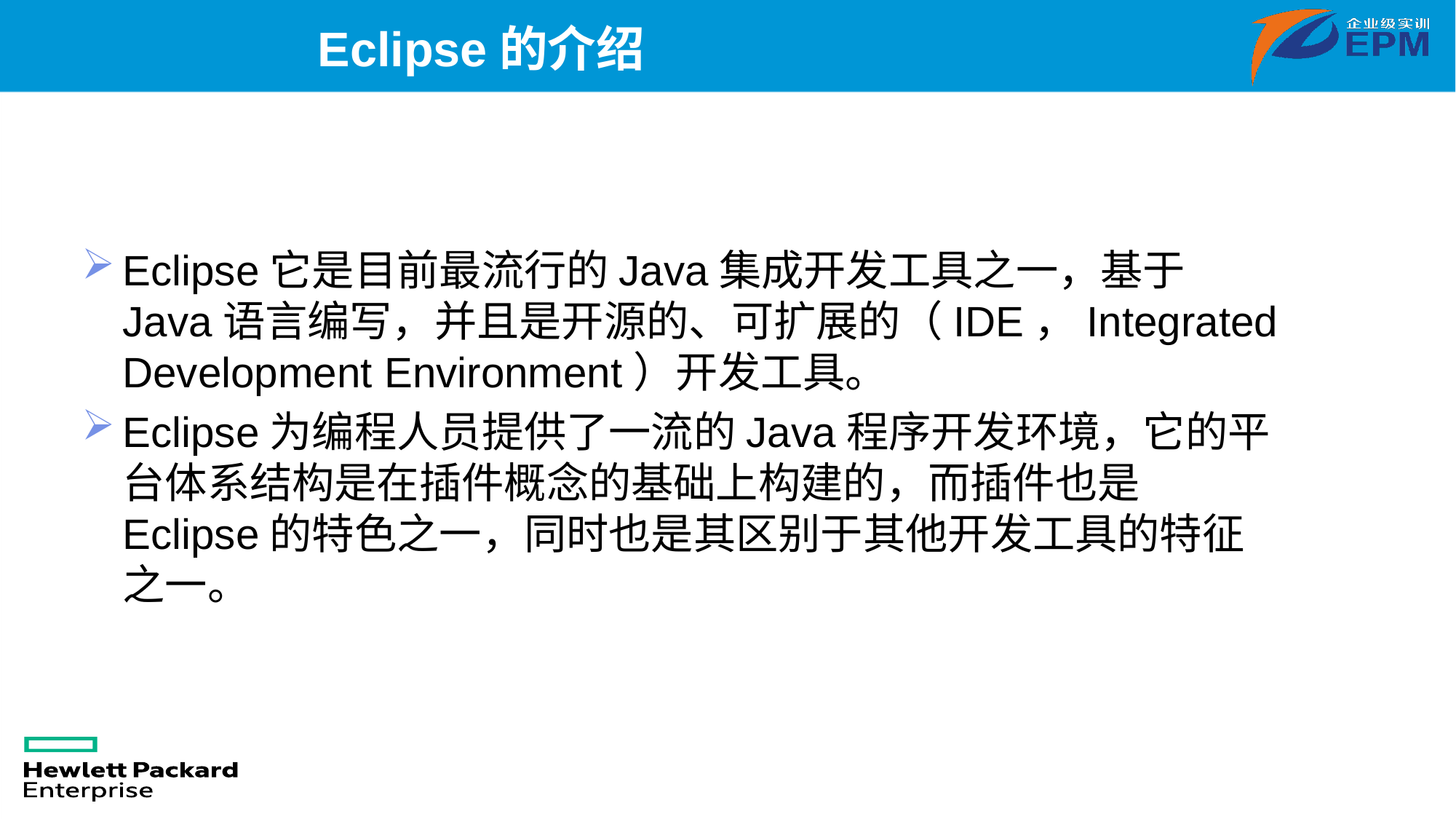

Eclipse的介绍
Eclipse它是目前最流行的Java集成开发工具之一，基于Java语言编写，并且是开源的、可扩展的（IDE，Integrated Development Environment）开发工具。
Eclipse为编程人员提供了一流的Java程序开发环境，它的平台体系结构是在插件概念的基础上构建的，而插件也是Eclipse的特色之一，同时也是其区别于其他开发工具的特征之一。